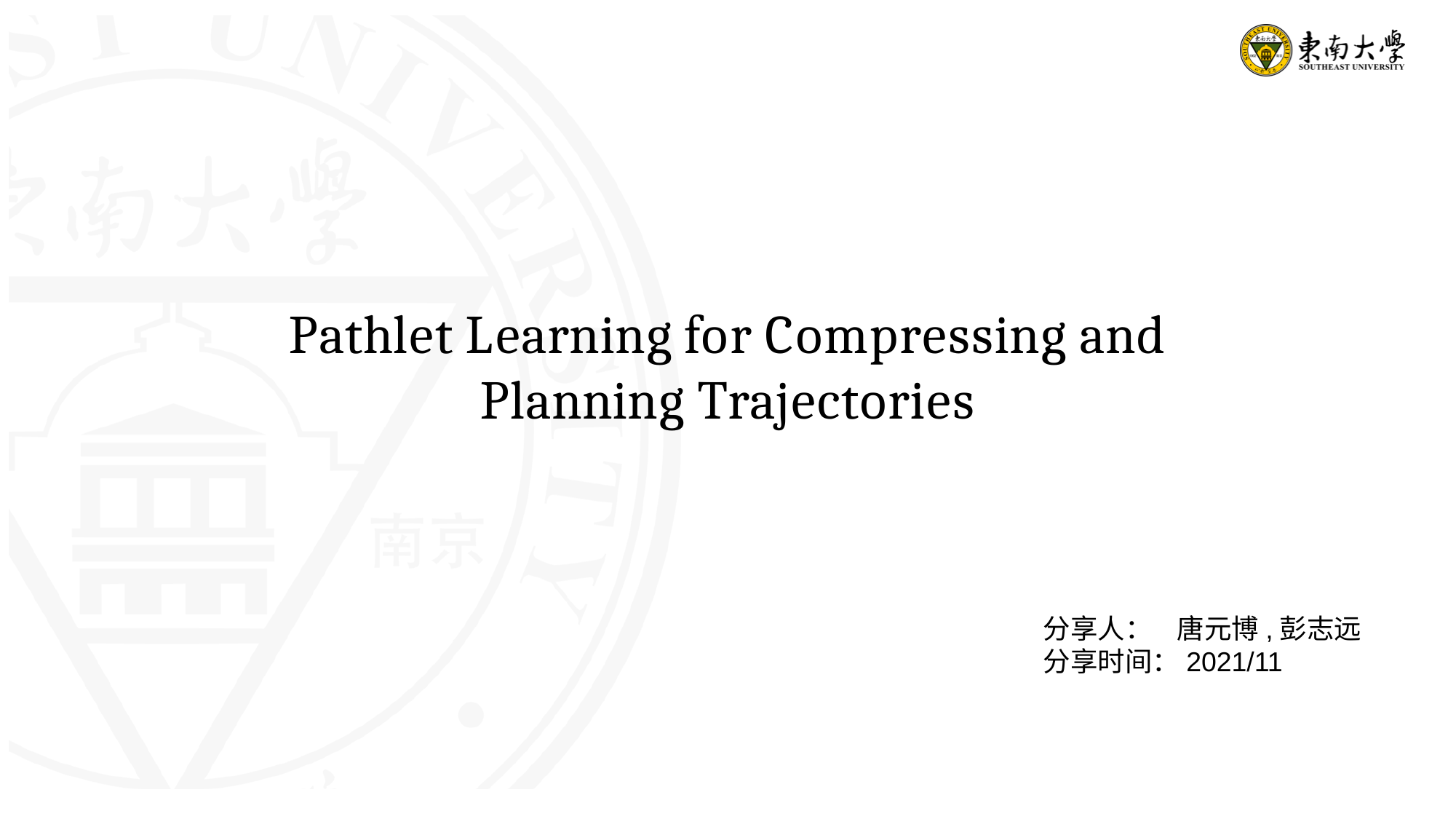

Pathlet Learning for Compressing and Planning Trajectories
分享人：    唐元博,彭志远
分享时间：2021/11